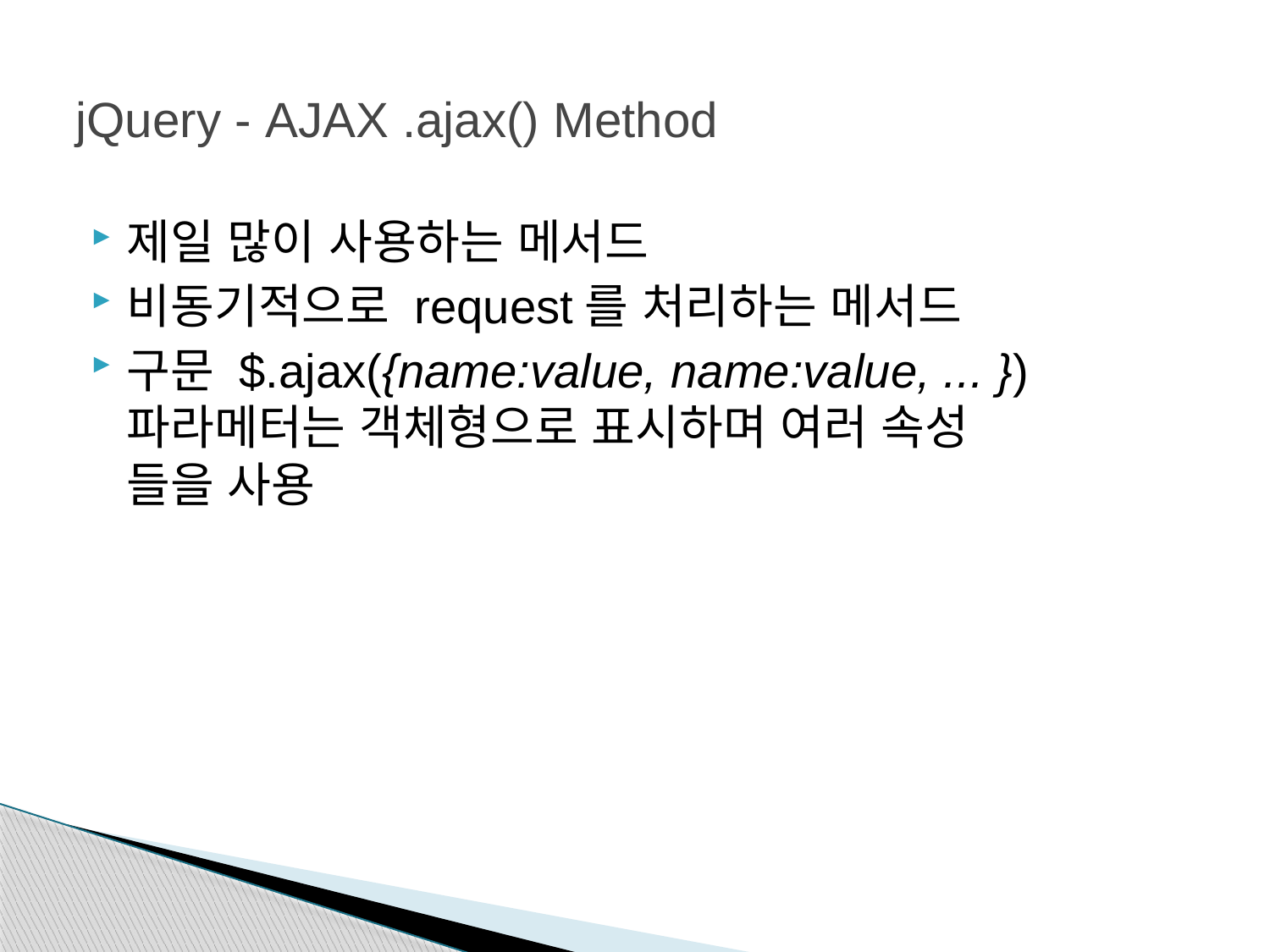

# jQuery - AJAX .ajax() Method
제일 많이 사용하는 메서드
비동기적으로 request를 처리하는 메서드
구문 $.ajax({name:value, name:value, ... })
파라메터는 객체형으로 표시하며 여러 속성
들을 사용